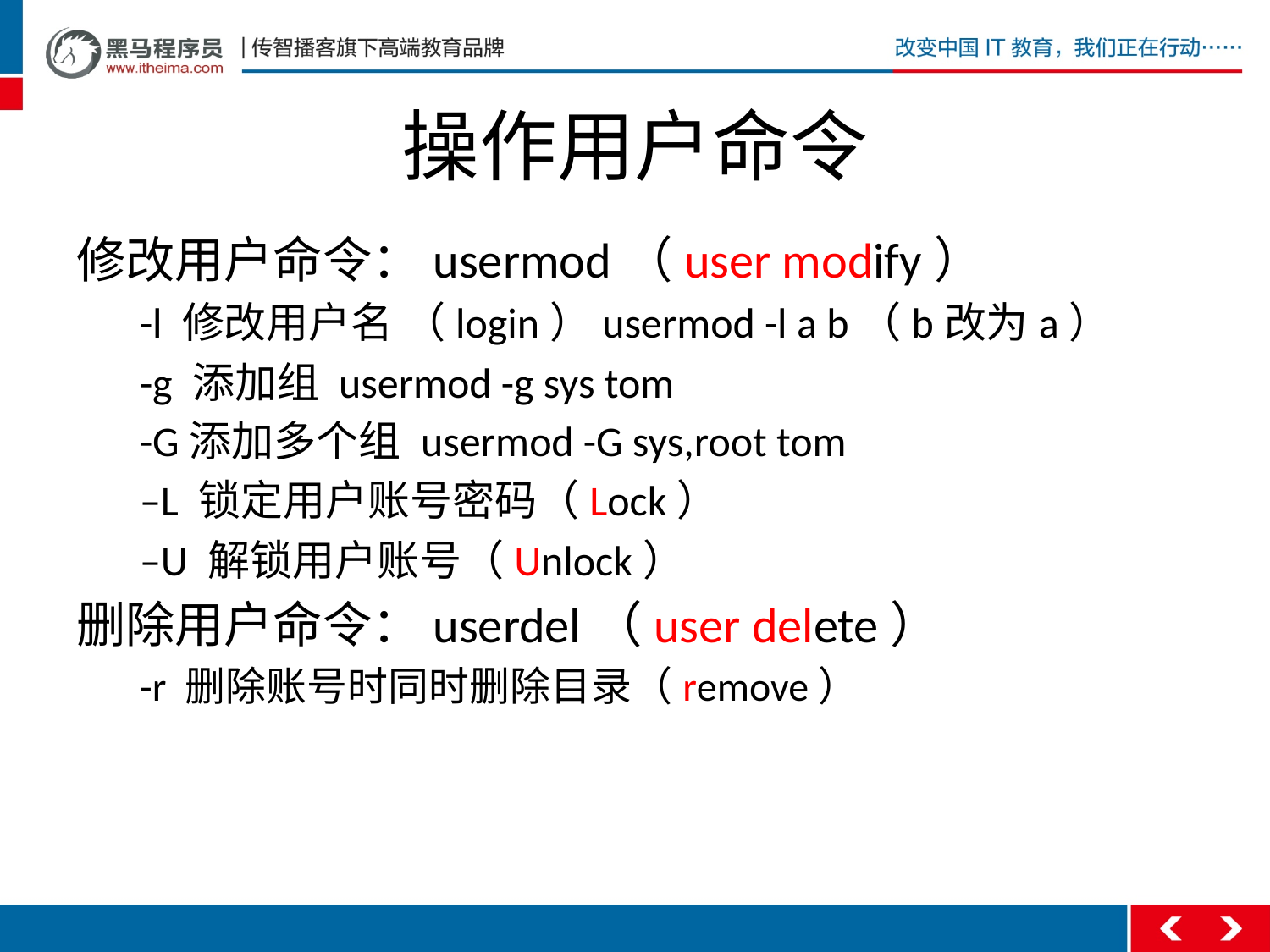

# 操作用户命令
修改用户命令：usermod（user modify）
-l 修改用户名 （login）usermod -l a b（b改为a）
-g 添加组 usermod -g sys tom
-G添加多个组 usermod -G sys,root tom
–L 锁定用户账号密码（Lock）
–U 解锁用户账号（Unlock）
删除用户命令：userdel（user delete）
-r 删除账号时同时删除目录（remove）